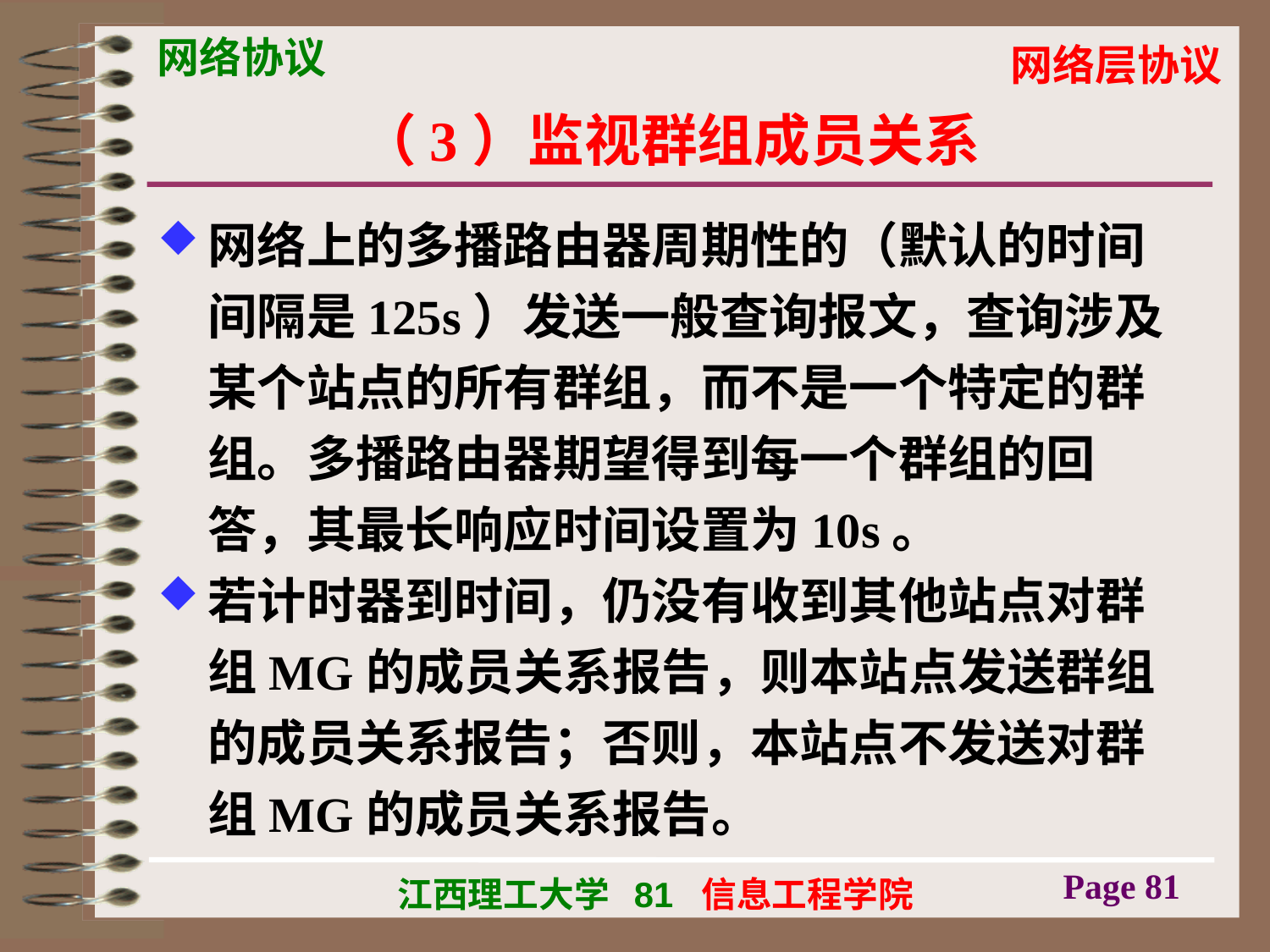

# （3）监视群组成员关系
网络上的多播路由器周期性的（默认的时间间隔是125s）发送一般查询报文，查询涉及某个站点的所有群组，而不是一个特定的群组。多播路由器期望得到每一个群组的回答，其最长响应时间设置为10s。
若计时器到时间，仍没有收到其他站点对群组MG的成员关系报告，则本站点发送群组的成员关系报告；否则，本站点不发送对群组MG的成员关系报告。
Page 81